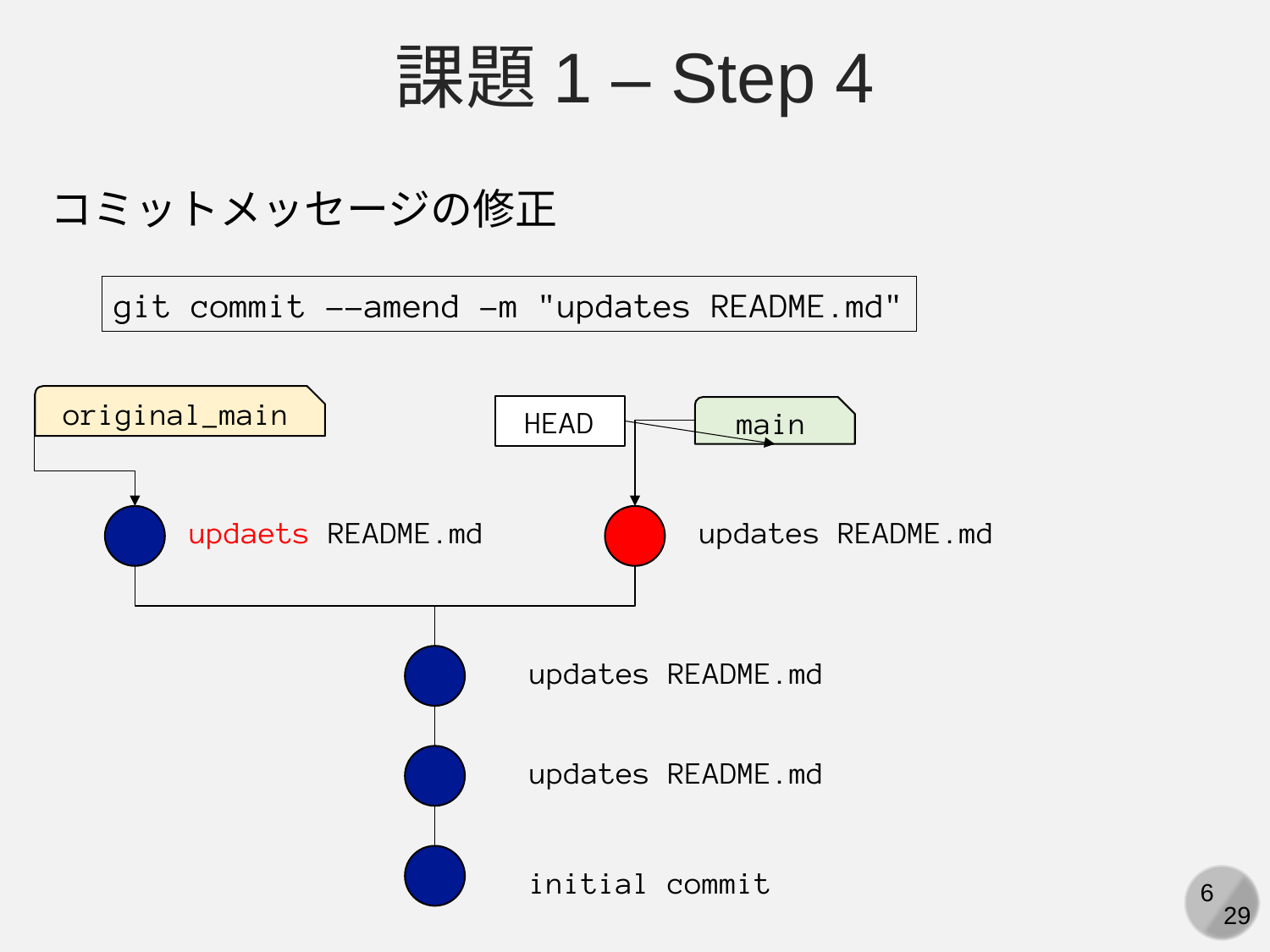

課題1 – Step 4
コミットメッセージの修正
git commit --amend -m "updates README.md"
original_main
HEAD
main

updaets README.md

updates README.md

updates README.md

updates README.md

initial commit